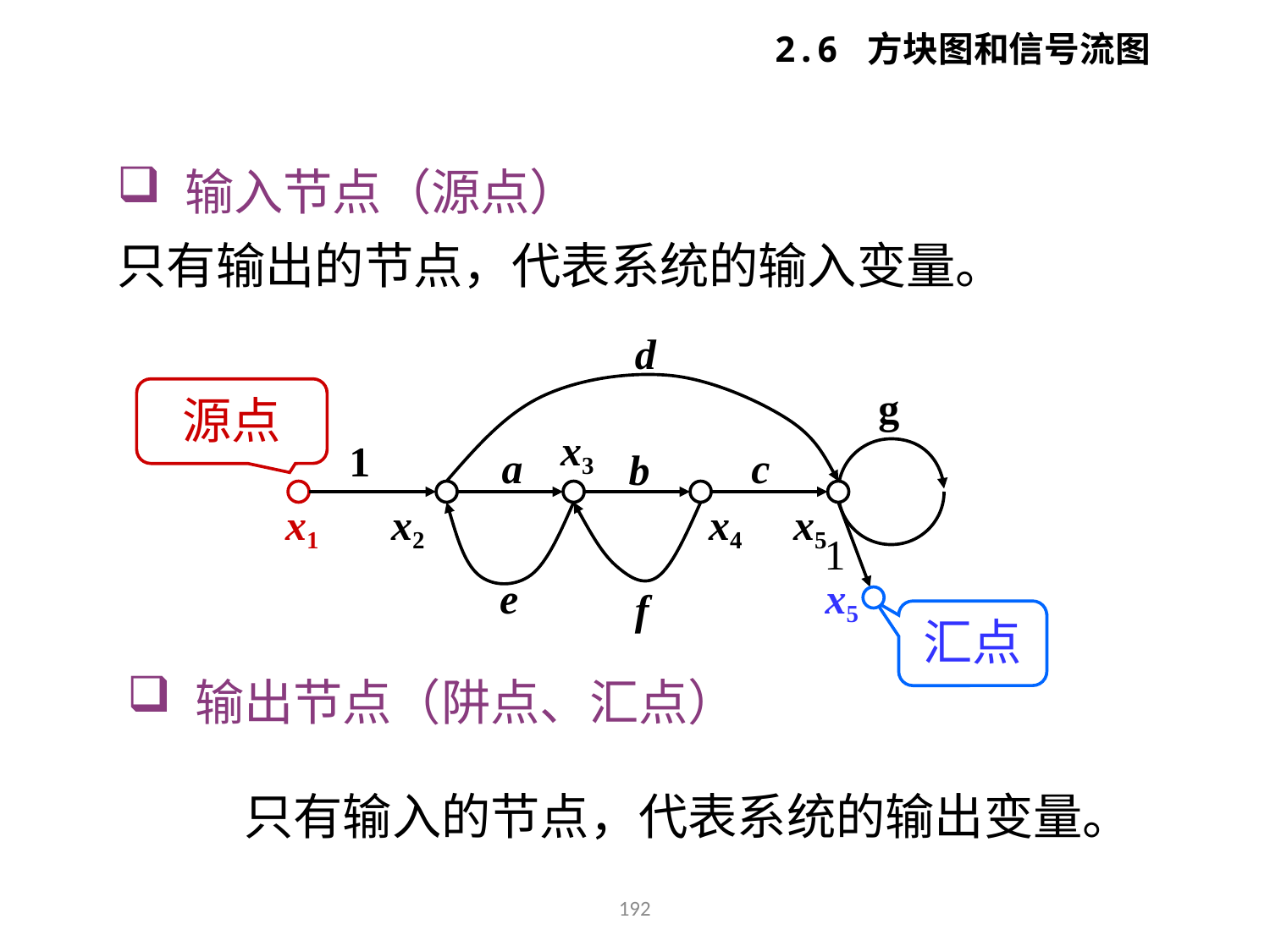

2.6 方块图和信号流图
 输入节点（源点）
只有输出的节点，代表系统的输入变量。
d

x3
1
a
c
b

x1

x2

x4

x5

1
e
x5
f

g
源点
汇点
 输出节点（阱点、汇点）
只有输入的节点，代表系统的输出变量。
192